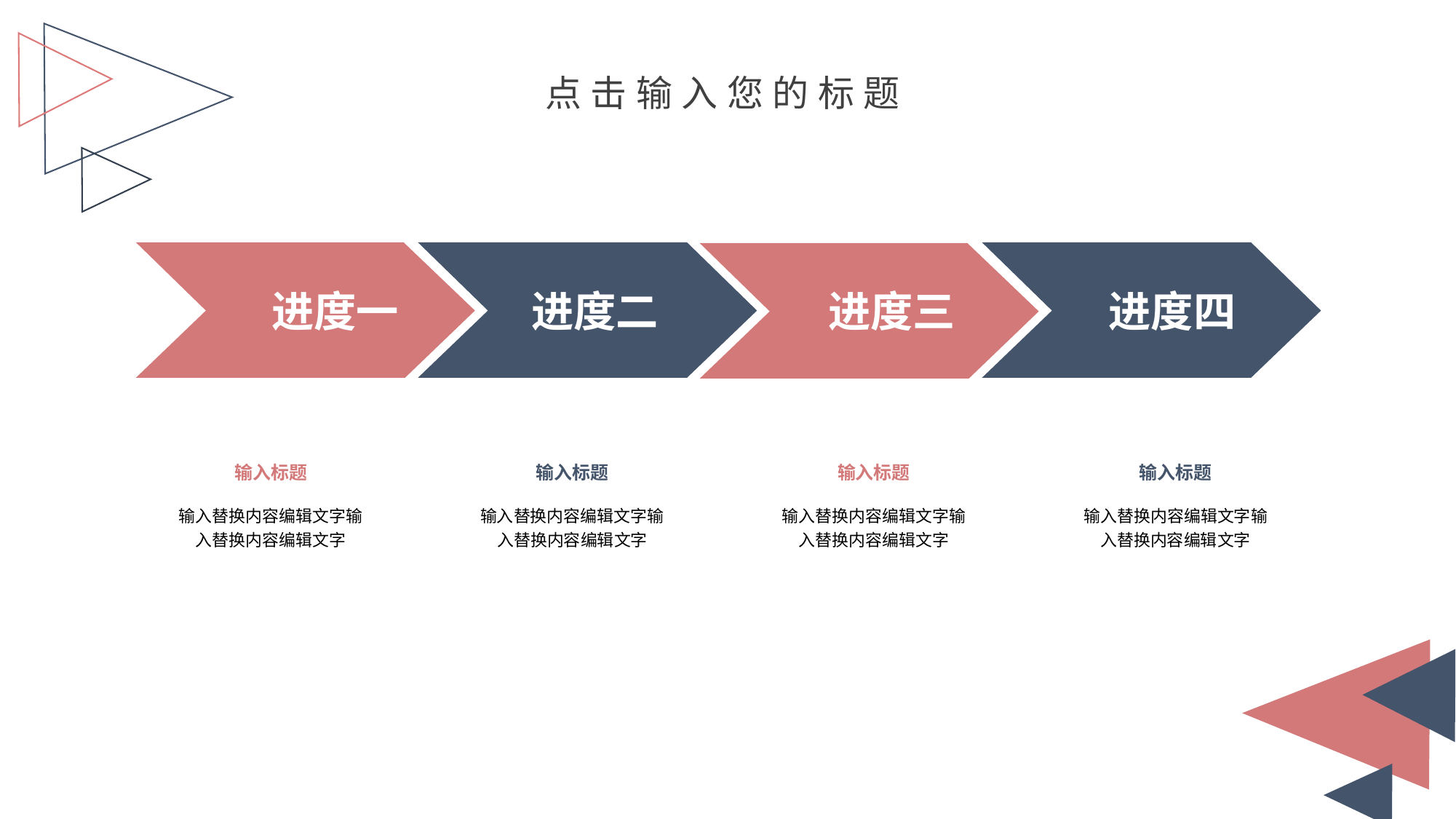

点击输入您的标题

进度一
进度二
进度三
进度四
输入标题
输入替换内容编辑文字输入替换内容编辑文字
输入标题
输入替换内容编辑文字输入替换内容编辑文字
输入标题
输入替换内容编辑文字输入替换内容编辑文字
输入标题
输入替换内容编辑文字输入替换内容编辑文字